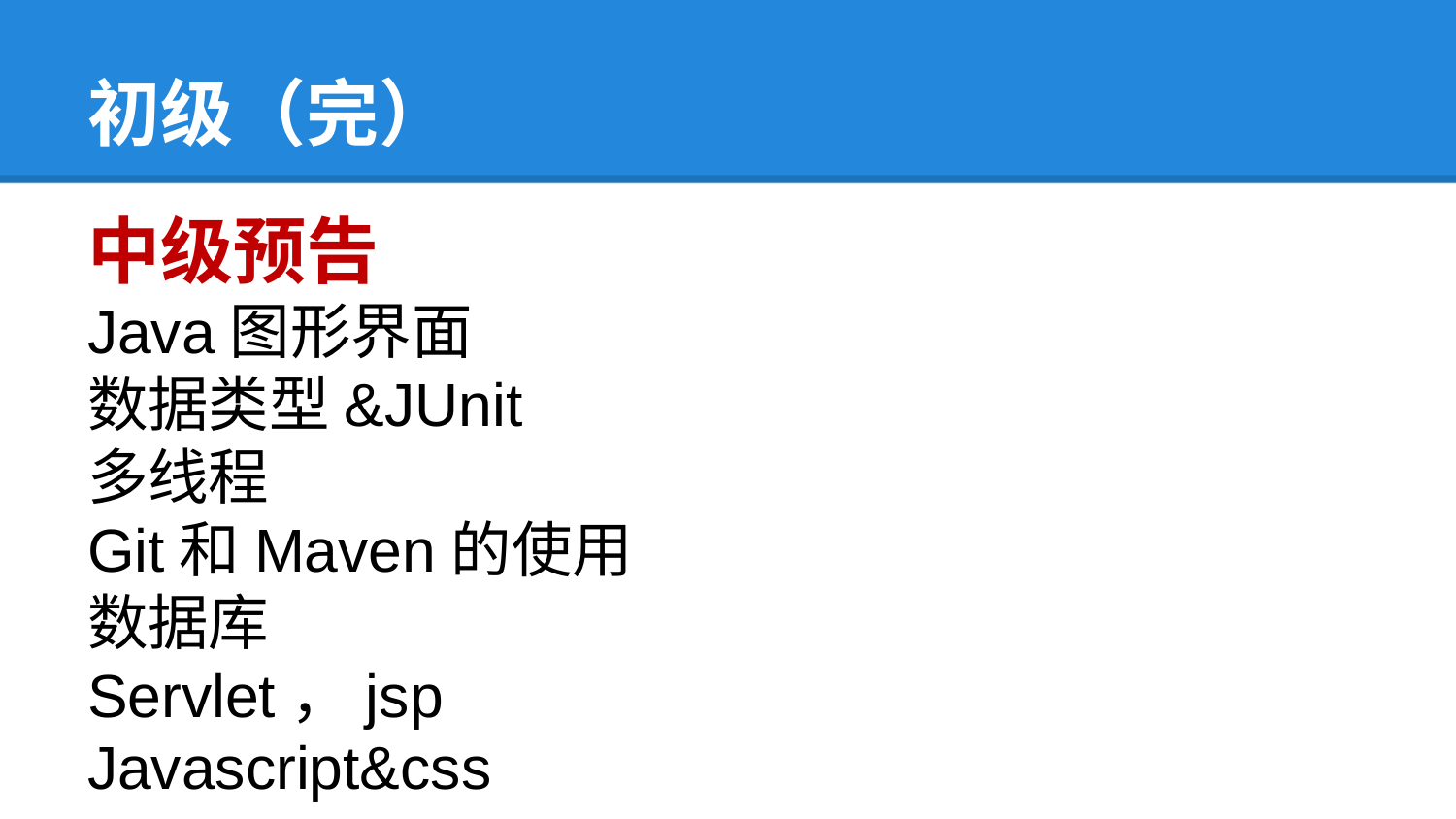

# 初级（完）
中级预告
Java图形界面
数据类型&JUnit
多线程
Git和Maven的使用
数据库
Servlet，jsp
Javascript&css